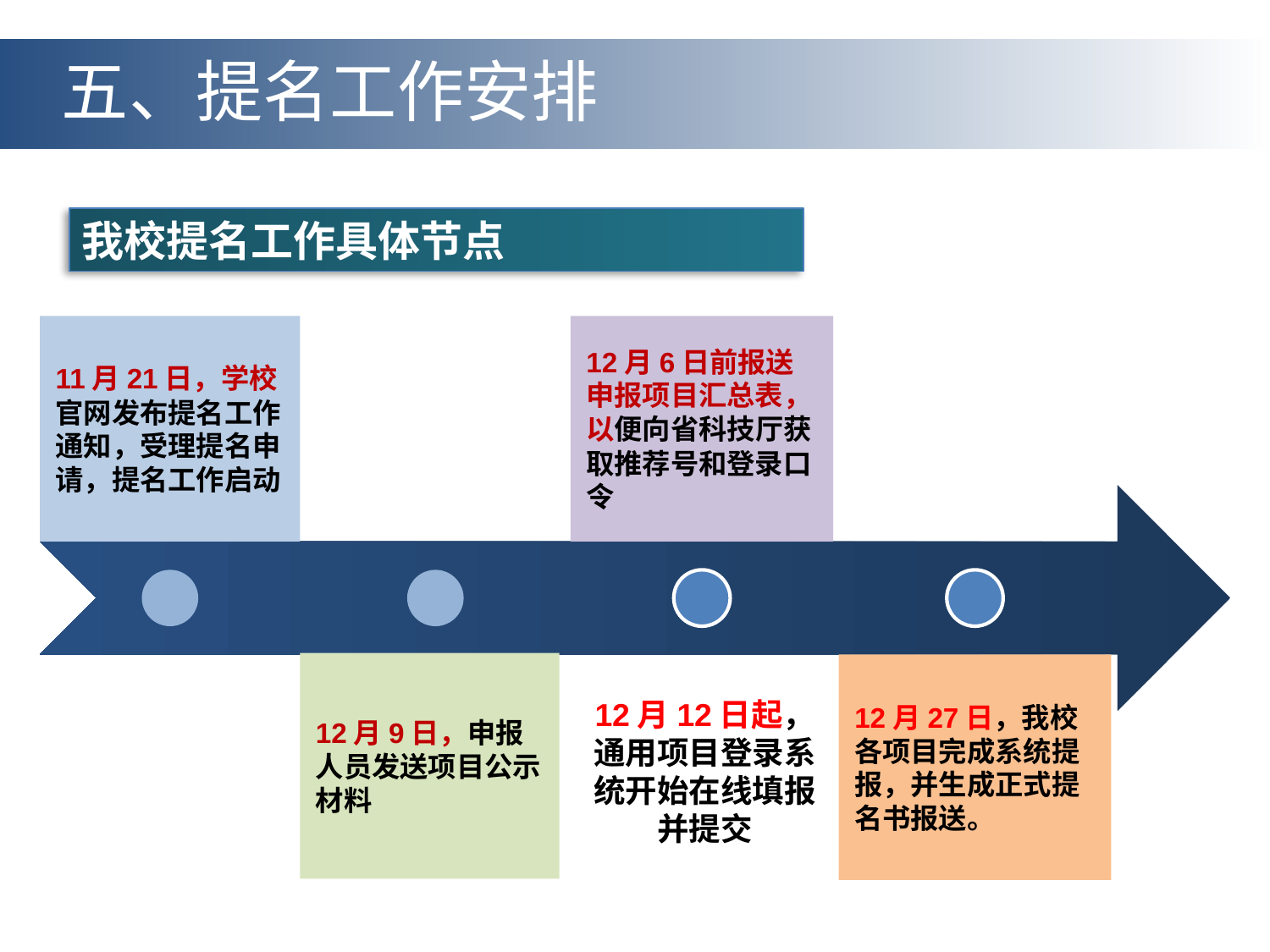

五、提名工作安排

我校提名工作具体节点
11月21日，学校官网发布提名工作通知，受理提名申请，提名工作启动
12月9日，申报人员发送项目公示材料
12月6日前报送申报项目汇总表，以便向省科技厅获取推荐号和登录口令
12月27日，我校各项目完成系统提报，并生成正式提名书报送。
12月12日起，通用项目登录系统开始在线填报并提交